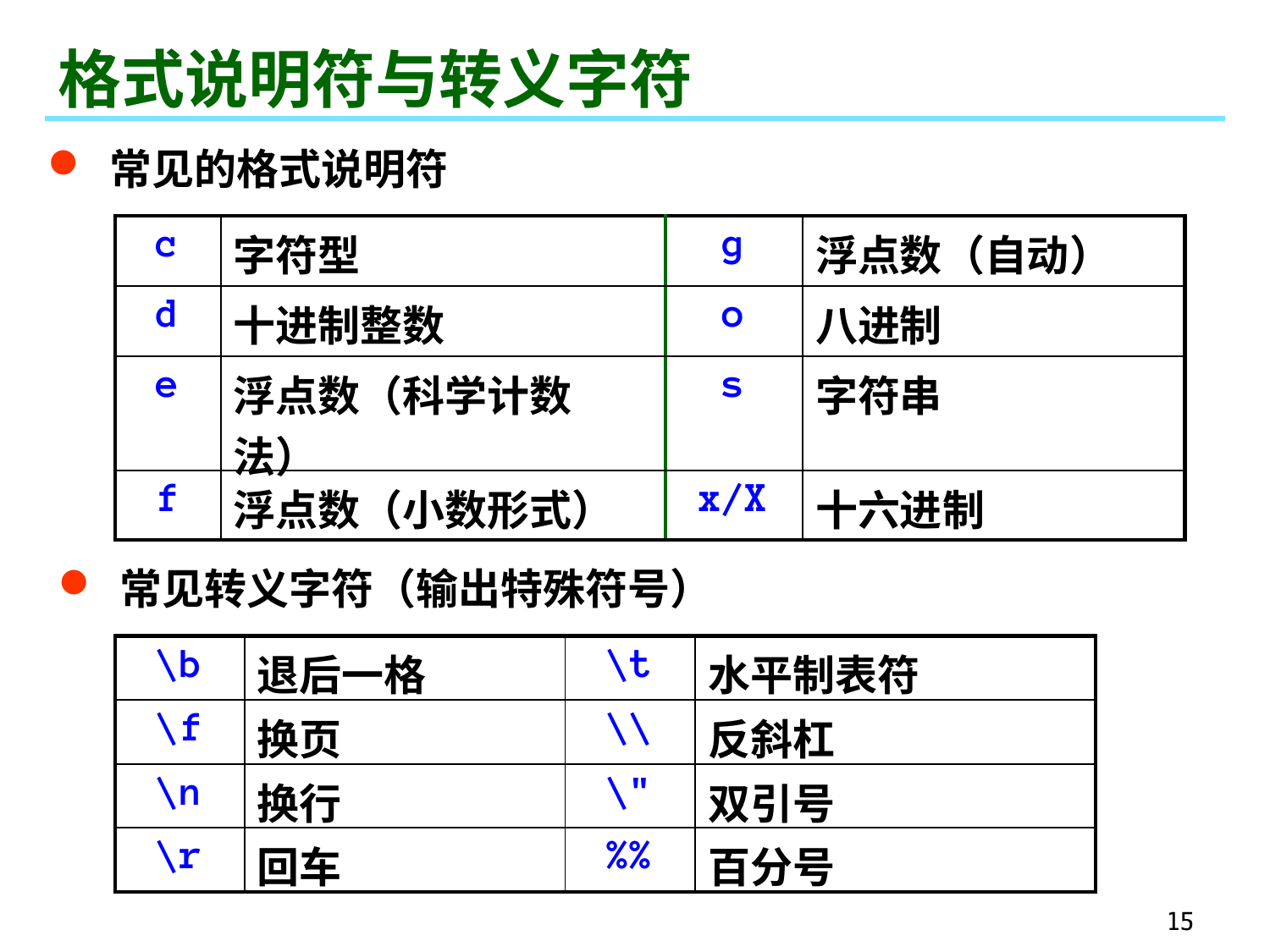

# 格式说明符与转义字符
 常见的格式说明符
| c | 字符型 | g | 浮点数（自动） |
| --- | --- | --- | --- |
| d | 十进制整数 | o | 八进制 |
| e | 浮点数（科学计数法） | s | 字符串 |
| f | 浮点数（小数形式） | x/X | 十六进制 |
 常见转义字符（输出特殊符号）
| \b | 退后一格 | \t | 水平制表符 |
| --- | --- | --- | --- |
| \f | 换页 | \\ | 反斜杠 |
| \n | 换行 | \" | 双引号 |
| \r | 回车 | %% | 百分号 |
15